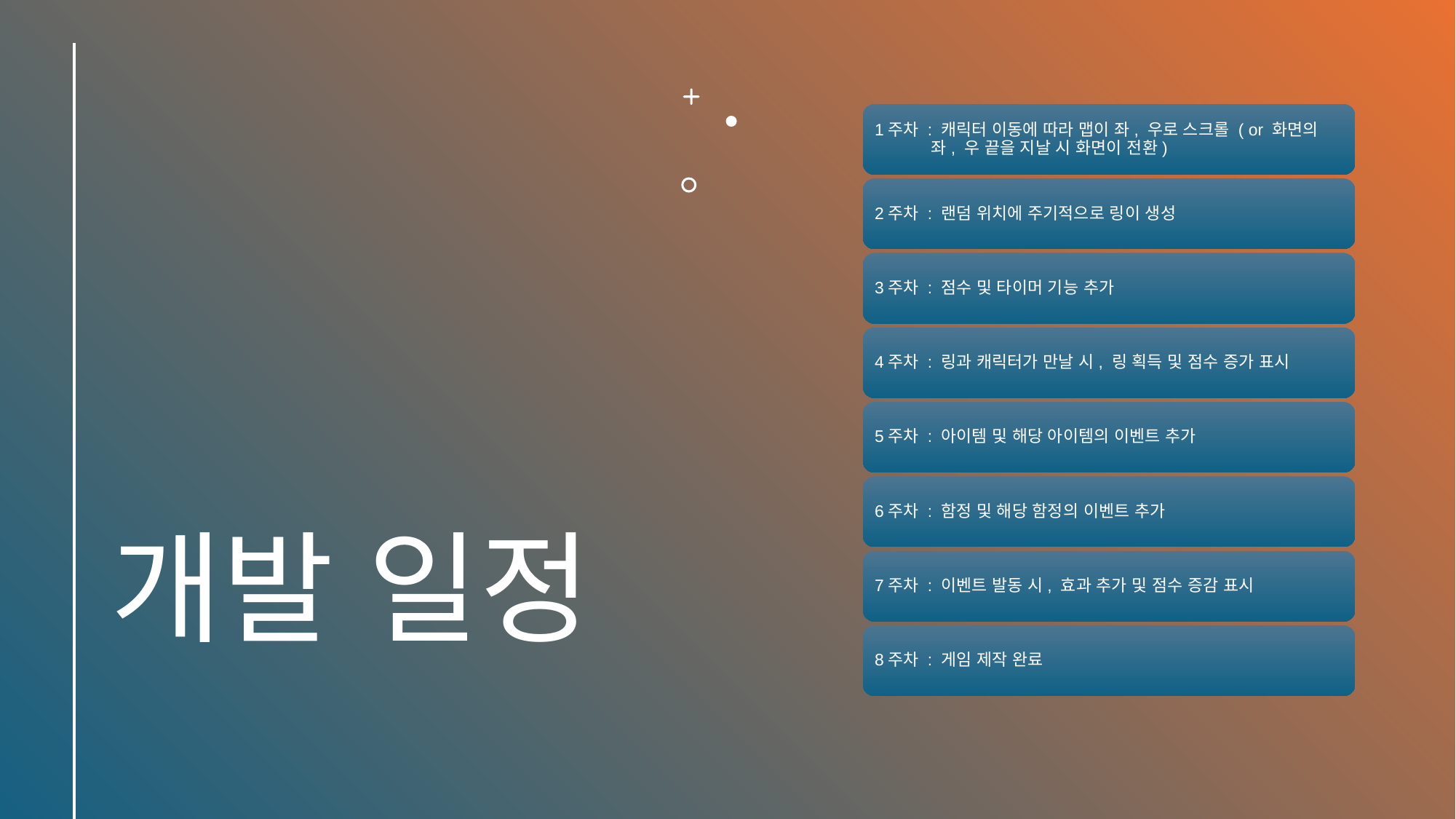

개발 일정
1주차 : 캐릭터 이동에 따라 맵이 좌, 우로 스크롤 ( or 화면의                  좌, 우 끝을 지날 시 화면이 전환)
2주차 : 랜덤 위치에 주기적으로 링이 생성
3주차 : 점수 및 타이머 기능 추가
4주차 : 링과 캐릭터가 만날 시, 링 획득 및 점수 증가 표시
5주차 : 아이템 및 해당 아이템의 이벤트 추가
6주차 : 함정 및 해당 함정의 이벤트 추가
7주차 : 이벤트 발동 시, 효과 추가 및 점수 증감 표시
8주차 : 게임 제작 완료